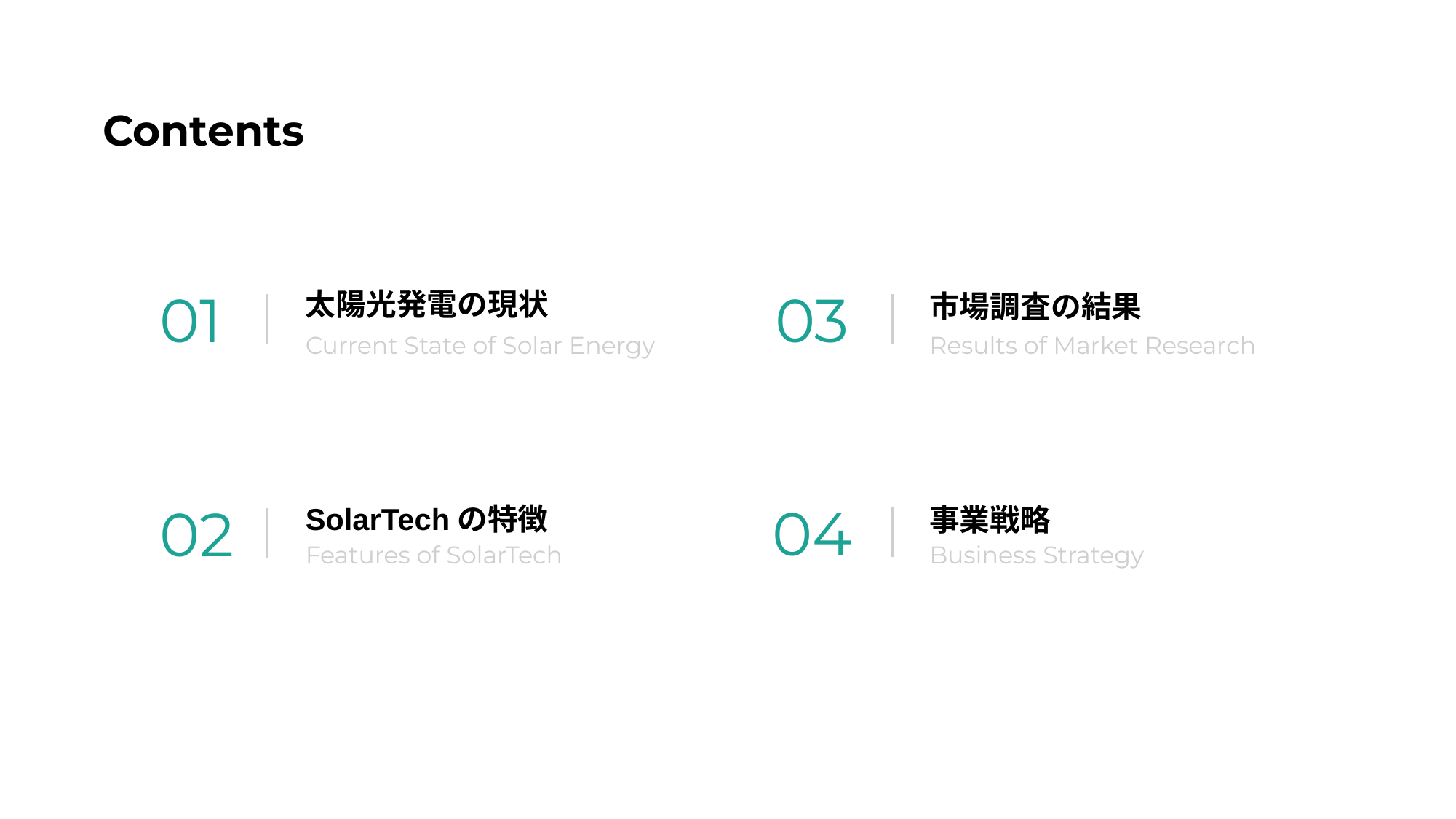

Contents
太陽光発電の現状
市場調査の結果
01
03
Current State of Solar Energy
Results of Market Research
SolarTechの特徴
事業戦略
Business Strategy
04
02
Features of SolarTech